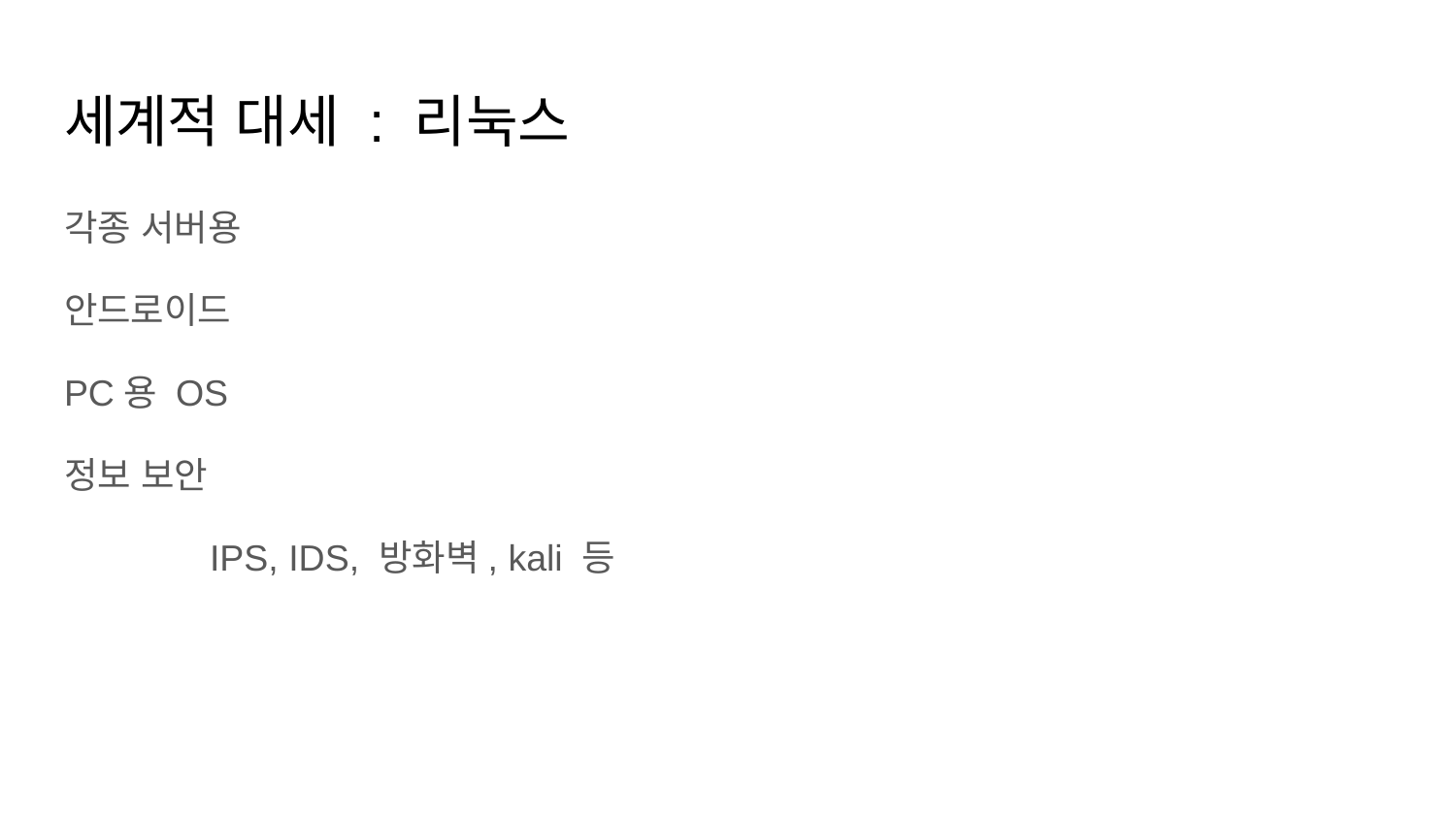

# 세계적 대세 : 리눅스
각종 서버용
안드로이드
PC용 OS
정보 보안
	IPS, IDS, 방화벽, kali 등